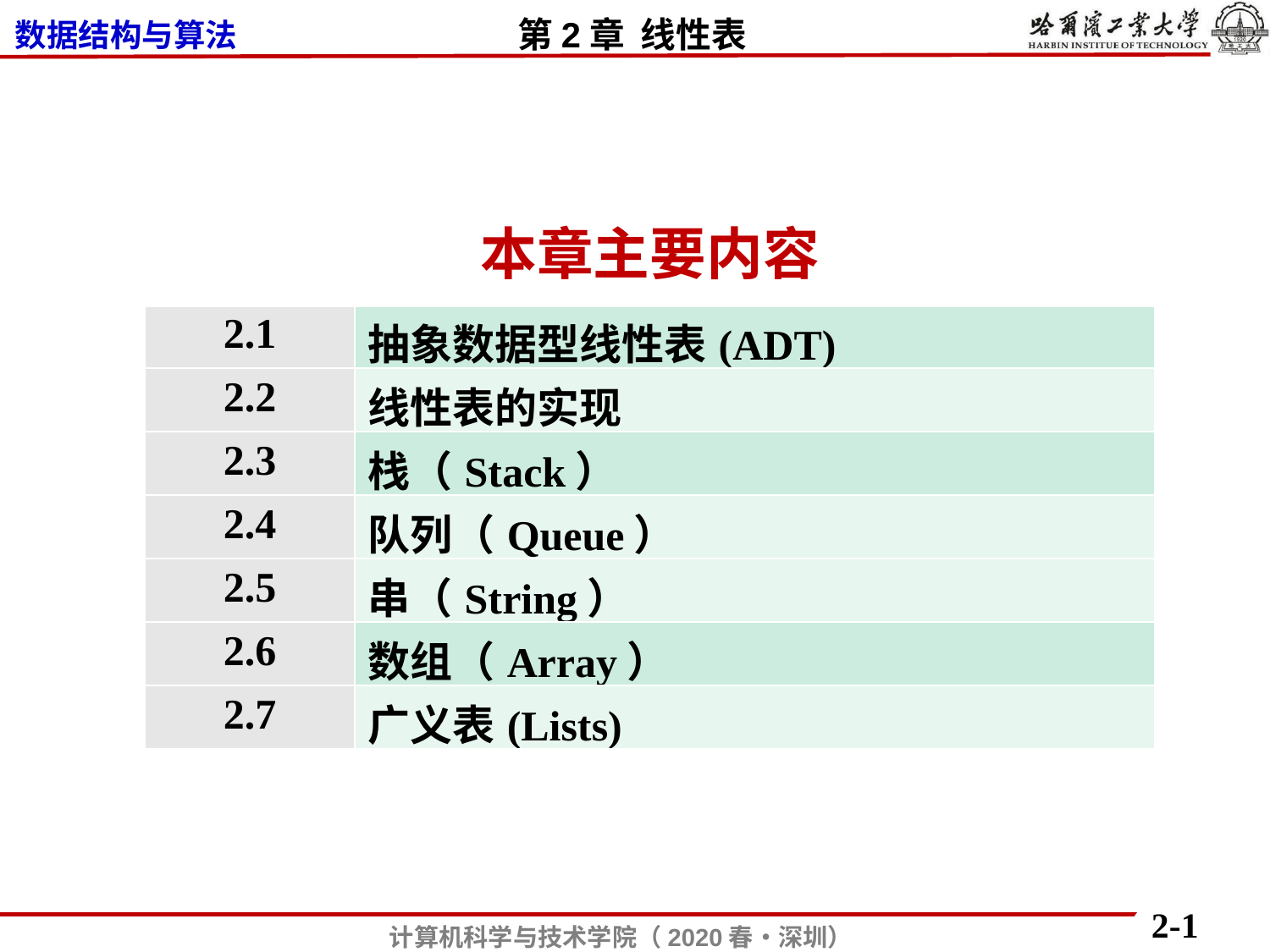

| 本章主要内容 |  |
| --- | --- |
| 2.1 | 抽象数据型线性表(ADT) |
| 2.2 | 线性表的实现 |
| 2.3 | 栈（Stack） |
| 2.4 | 队列（Queue） |
| 2.5 | 串（String） |
| 2.6 | 数组（Array） |
| 2.7 | 广义表(Lists) |